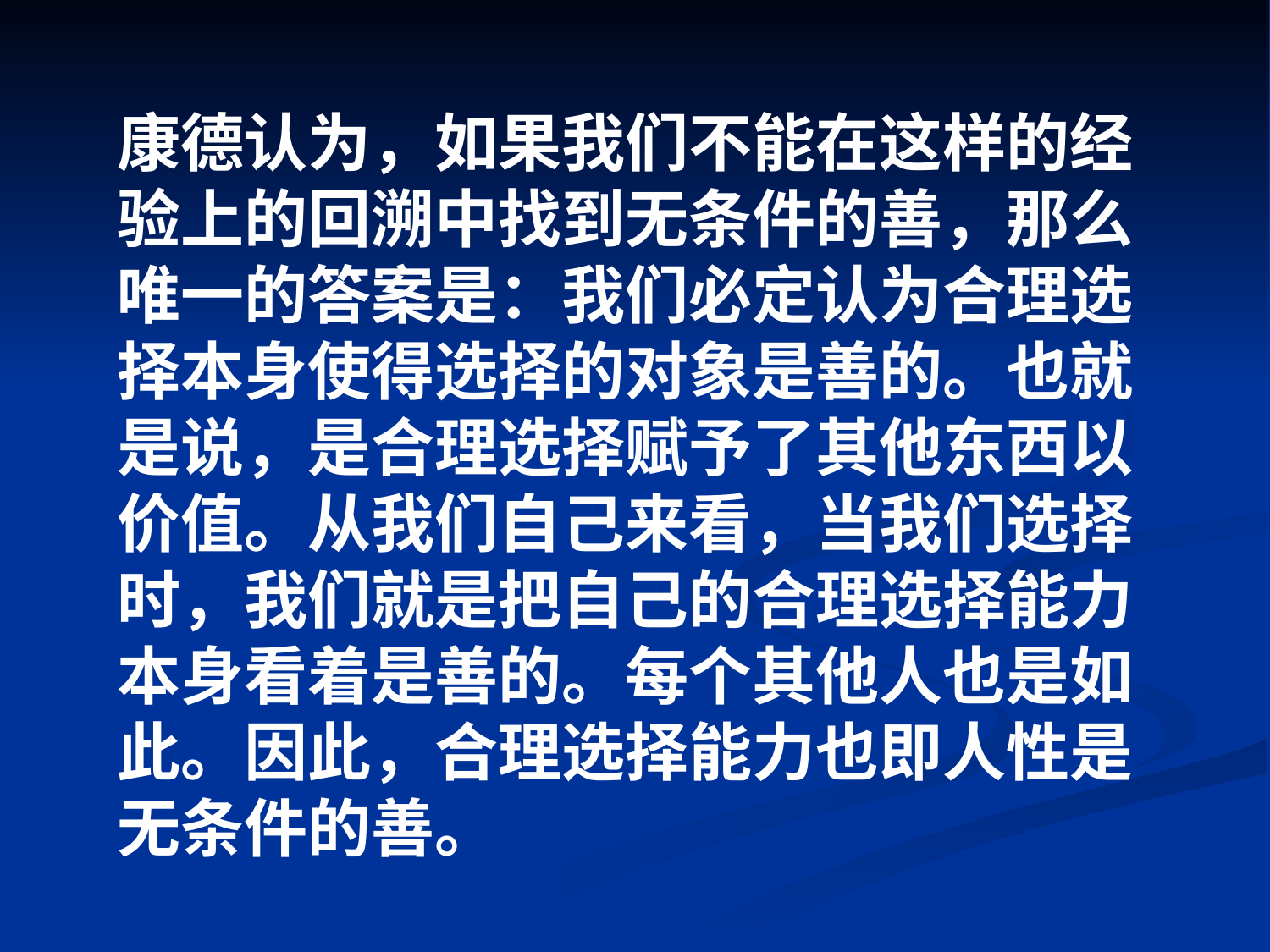

康德认为，如果我们不能在这样的经验上的回溯中找到无条件的善，那么唯一的答案是：我们必定认为合理选择本身使得选择的对象是善的。也就是说，是合理选择赋予了其他东西以价值。从我们自己来看，当我们选择时，我们就是把自己的合理选择能力本身看着是善的。每个其他人也是如此。因此，合理选择能力也即人性是无条件的善。